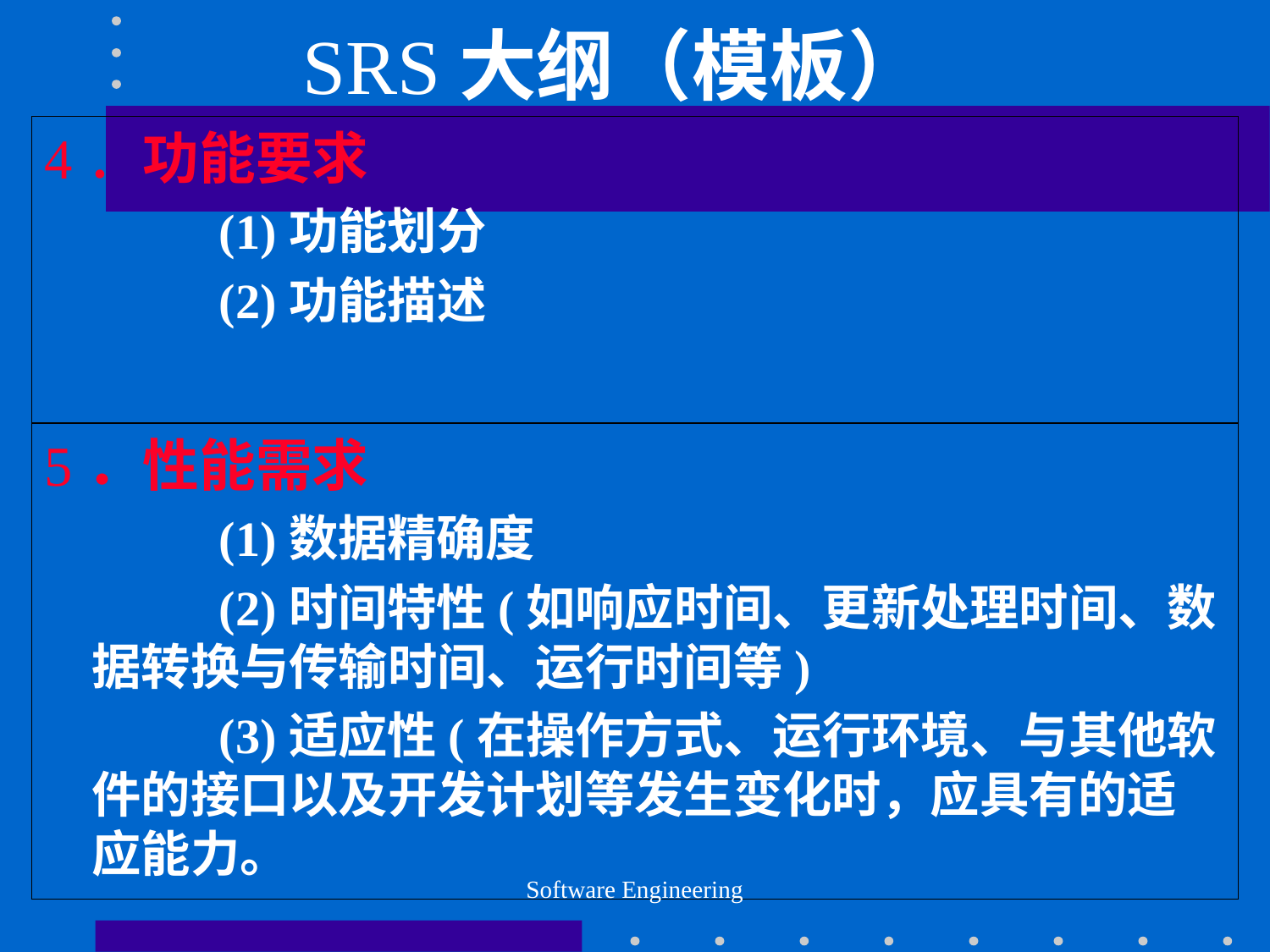

# SRS大纲（模板）
4．功能要求
		(1)功能划分
		(2)功能描述
5．性能需求
		(1)数据精确度
		(2)时间特性(如响应时间、更新处理时间、数据转换与传输时间、运行时间等)
		(3)适应性(在操作方式、运行环境、与其他软件的接口以及开发计划等发生变化时，应具有的适应能力。
Software Engineering